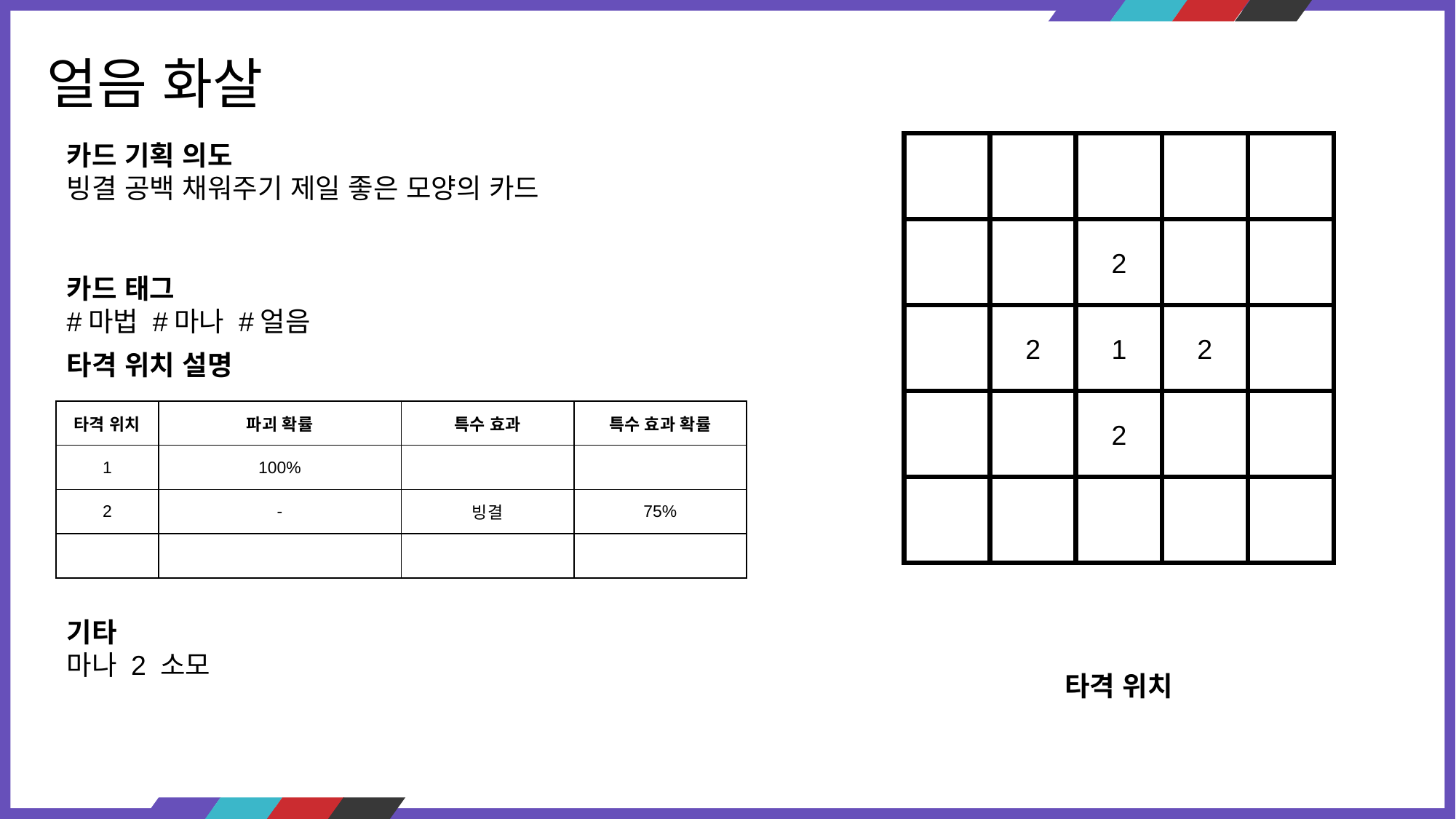

얼음 화살
카드 기획 의도
빙결 공백 채워주기 제일 좋은 모양의 카드

2

카드 태그
#마법 #마나 #얼음

2
1
2

타격 위치 설명

2

| 타격 위치 | 파괴 확률 | 특수 효과 | 특수 효과 확률 |
| --- | --- | --- | --- |
| 1 | 100% |  |  |
| 2 | - | 빙결 | 75% |
|  |  |  |  |

기타
마나 2 소모
타격 위치